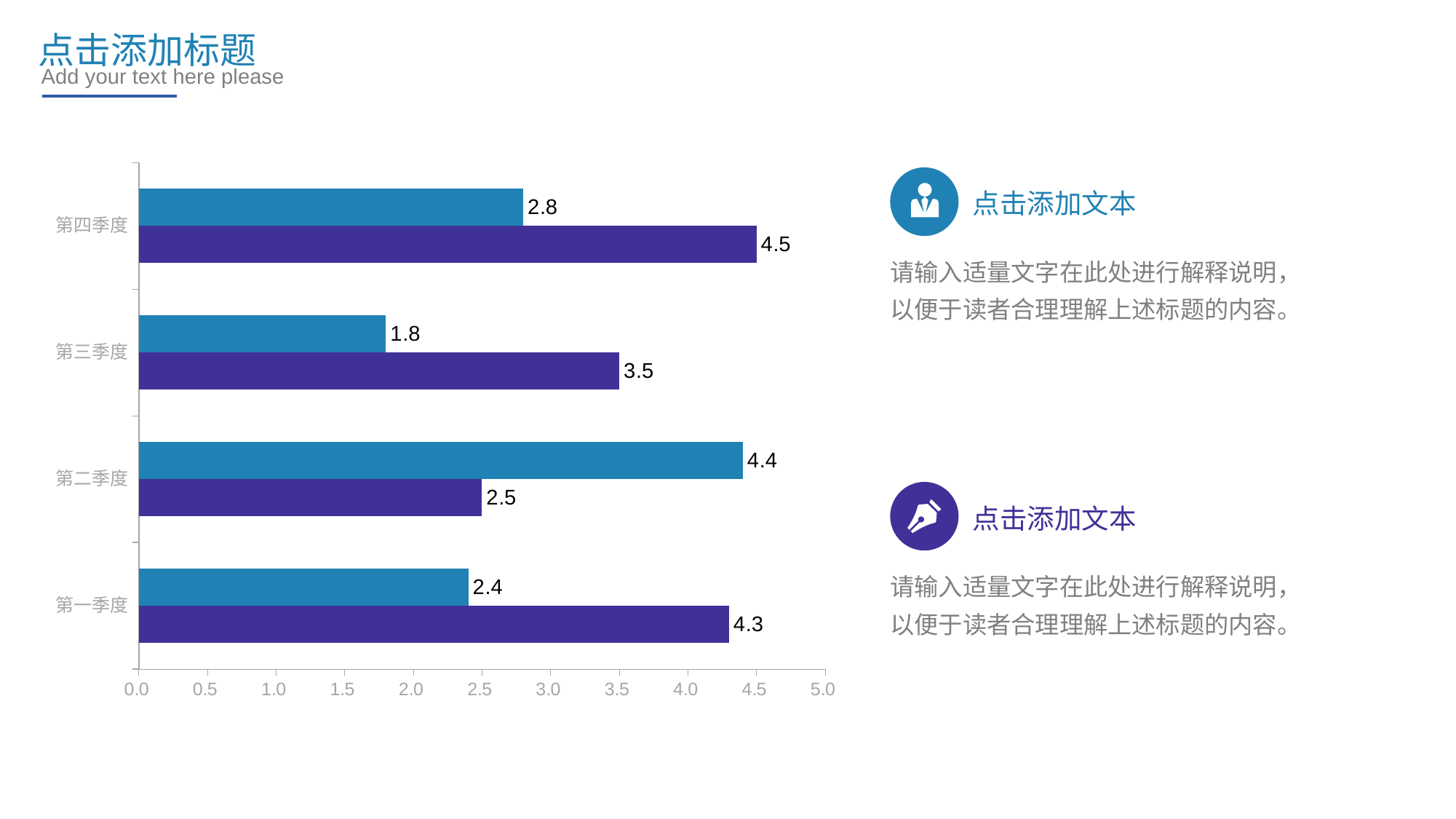

点击添加标题
Add your text here please

### Chart

| Category | 系列 1 | 系列 2 |
|---|---|---|
| 第一季度 | 4.3 | 2.4 |
| 第二季度 | 2.5 | 4.4 |
| 第三季度 | 3.5 | 1.8 |
| 第四季度 | 4.5 | 2.8 |
点击添加文本

请输入适量文字在此处进行解释说明，以便于读者合理理解上述标题的内容。

点击添加文本

请输入适量文字在此处进行解释说明，以便于读者合理理解上述标题的内容。